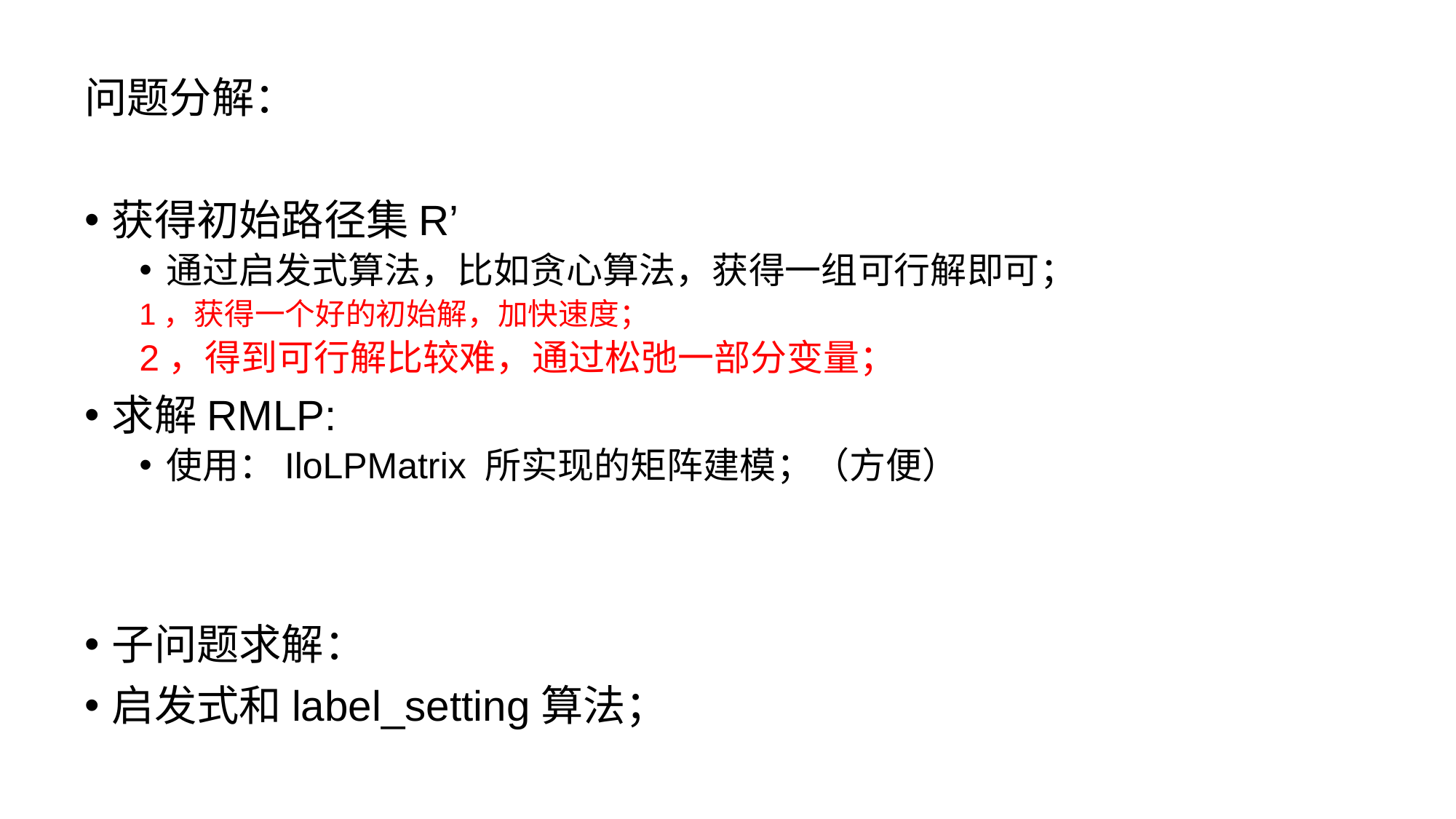

问题分解：

获得初始路径集R’
通过启发式算法，比如贪心算法，获得一组可行解即可；
1，获得一个好的初始解，加快速度；
2，得到可行解比较难，通过松弛一部分变量；
求解RMLP:
使用：IloLPMatrix 所实现的矩阵建模；（方便）

子问题求解：
启发式和label_setting算法；